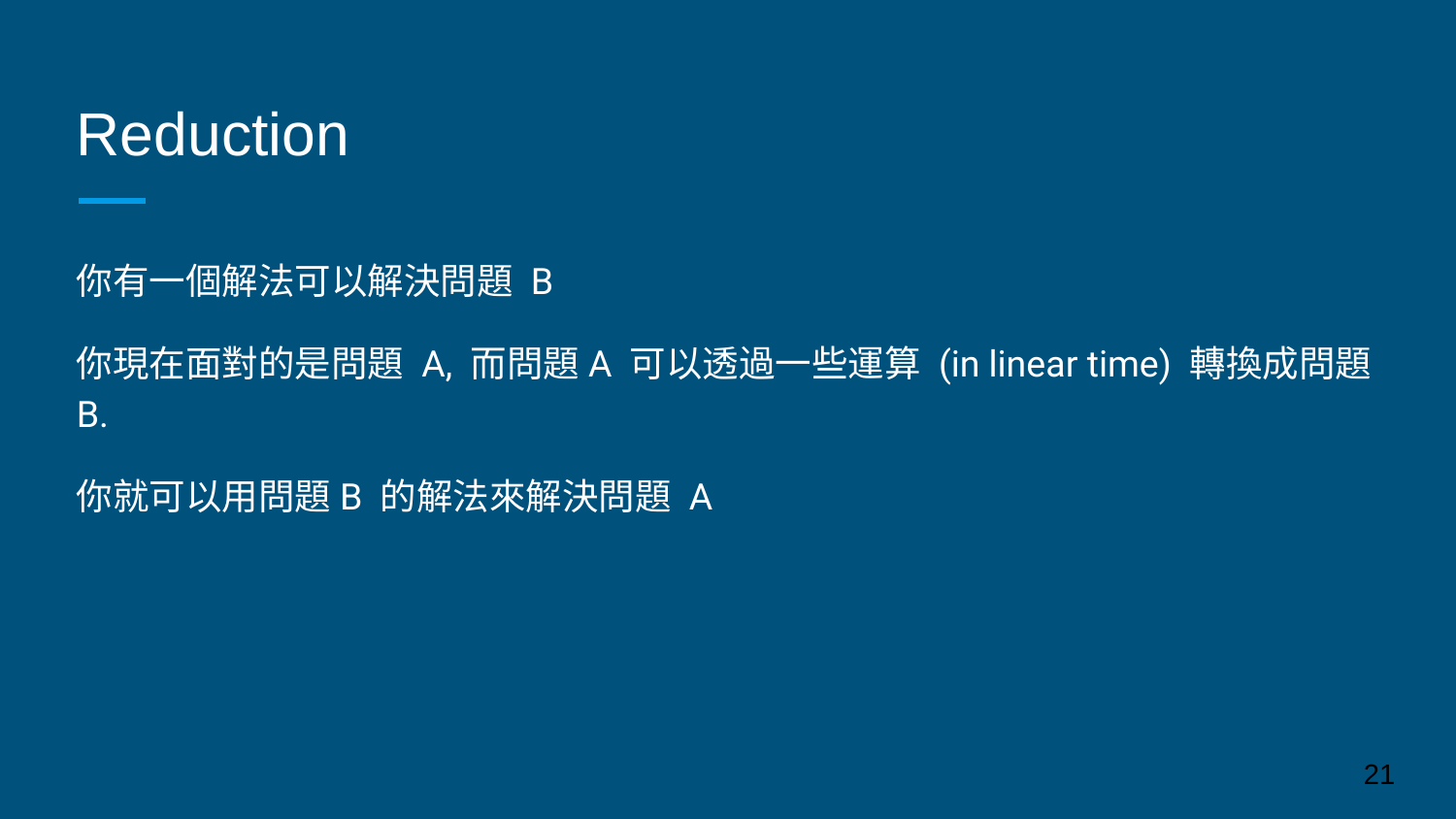

# Reduction
你有一個解法可以解決問題 B
你現在面對的是問題 A, 而問題A 可以透過一些運算 (in linear time) 轉換成問題 B.
你就可以用問題B 的解法來解決問題 A

21